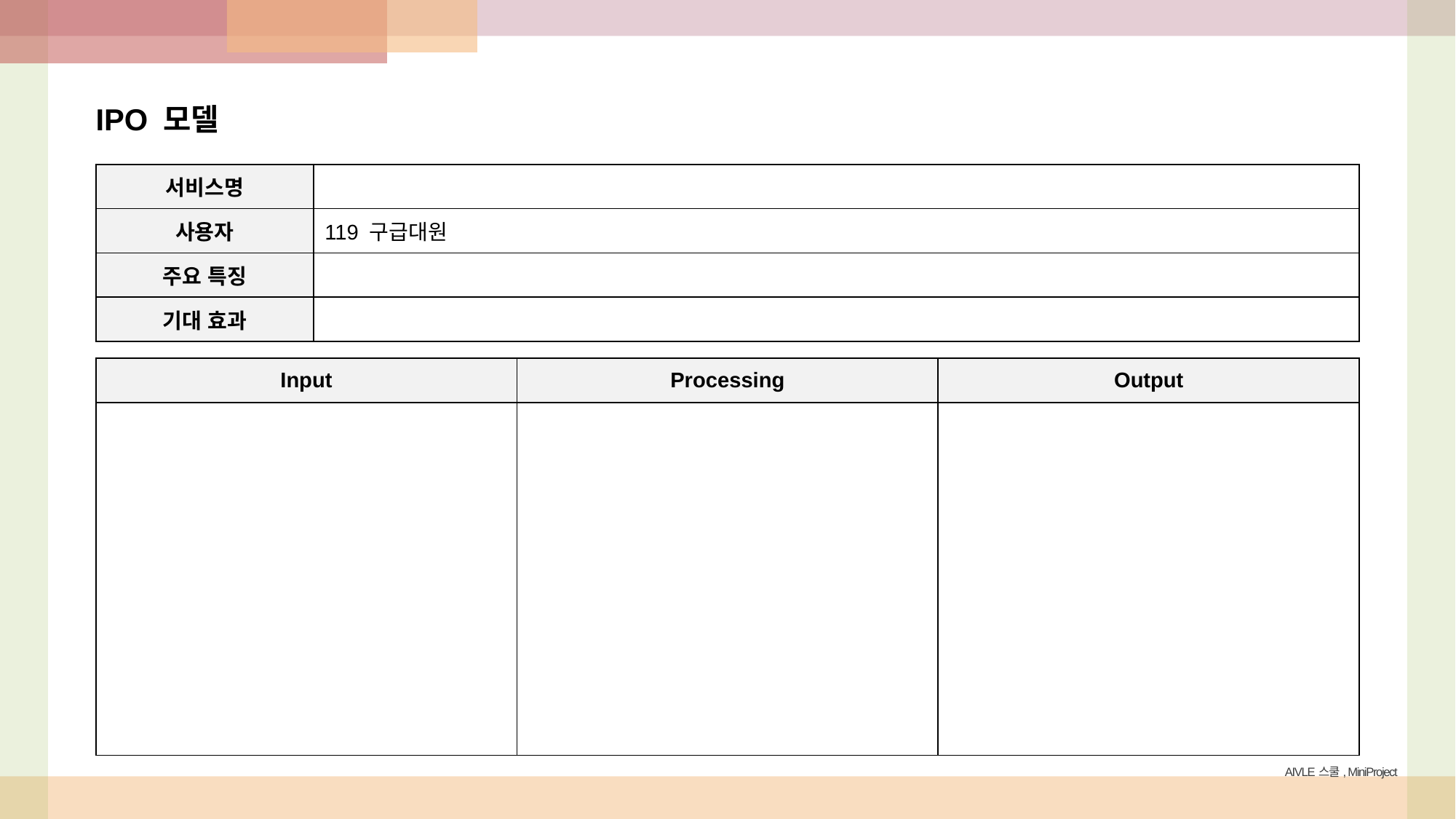

IPO 모델
| 서비스명 |  |
| --- | --- |
| 사용자 | 119 구급대원 |
| 주요 특징 |  |
| 기대 효과 |  |
| Input | Processing | Output |
| --- | --- | --- |
|  |  |  |